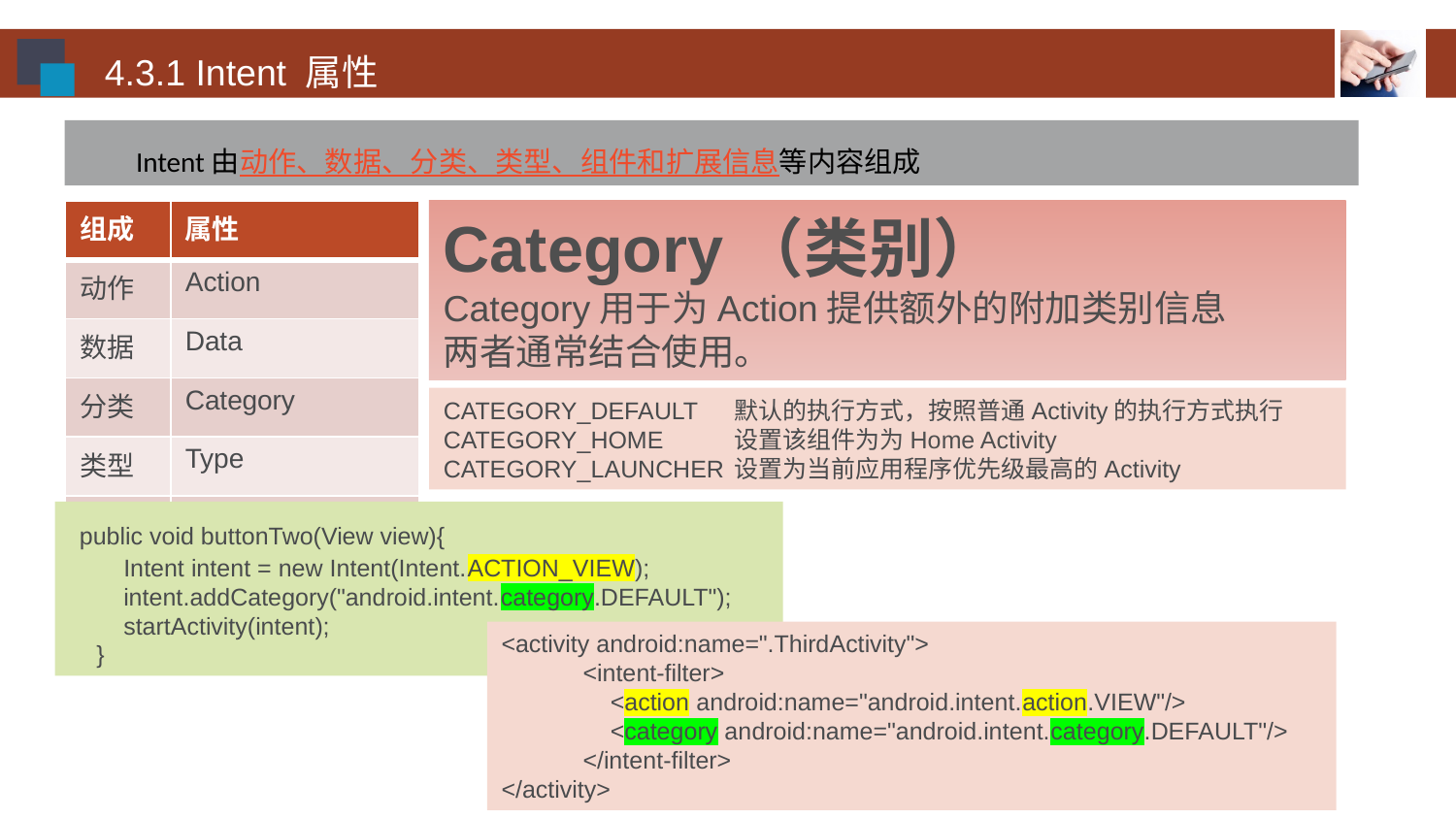

4.3.1 Intent 属性
         Intent由动作、数据、分类、类型、组件和扩展信息等内容组成
工作完成情况一
工作完成情况二
| 组成 | 属性 |
| --- | --- |
| 动作 | Action |
| 数据 | Data |
| 分类 | Category |
| 类型 | Type |
| 组件 | Component |
| 扩展信息 | Extra |
Category（类别）
Category用于为Action提供额外的附加类别信息
两者通常结合使用。
CATEGORY_DEFAULT	默认的执行方式，按照普通Activity的执行方式执行
CATEGORY_HOME	设置该组件为为Home Activity
CATEGORY_LAUNCHER	设置为当前应用程序优先级最高的Activity
 public void buttonTwo(View view){
        Intent intent = new Intent(Intent.ACTION_VIEW);
        intent.addCategory("android.intent.category.DEFAULT");
        startActivity(intent);
    }
<activity android:name=".ThirdActivity">
            <intent-filter>
                <action android:name="android.intent.action.VIEW"/>
                <category android:name="android.intent.category.DEFAULT"/>
            </intent-filter>
</activity>